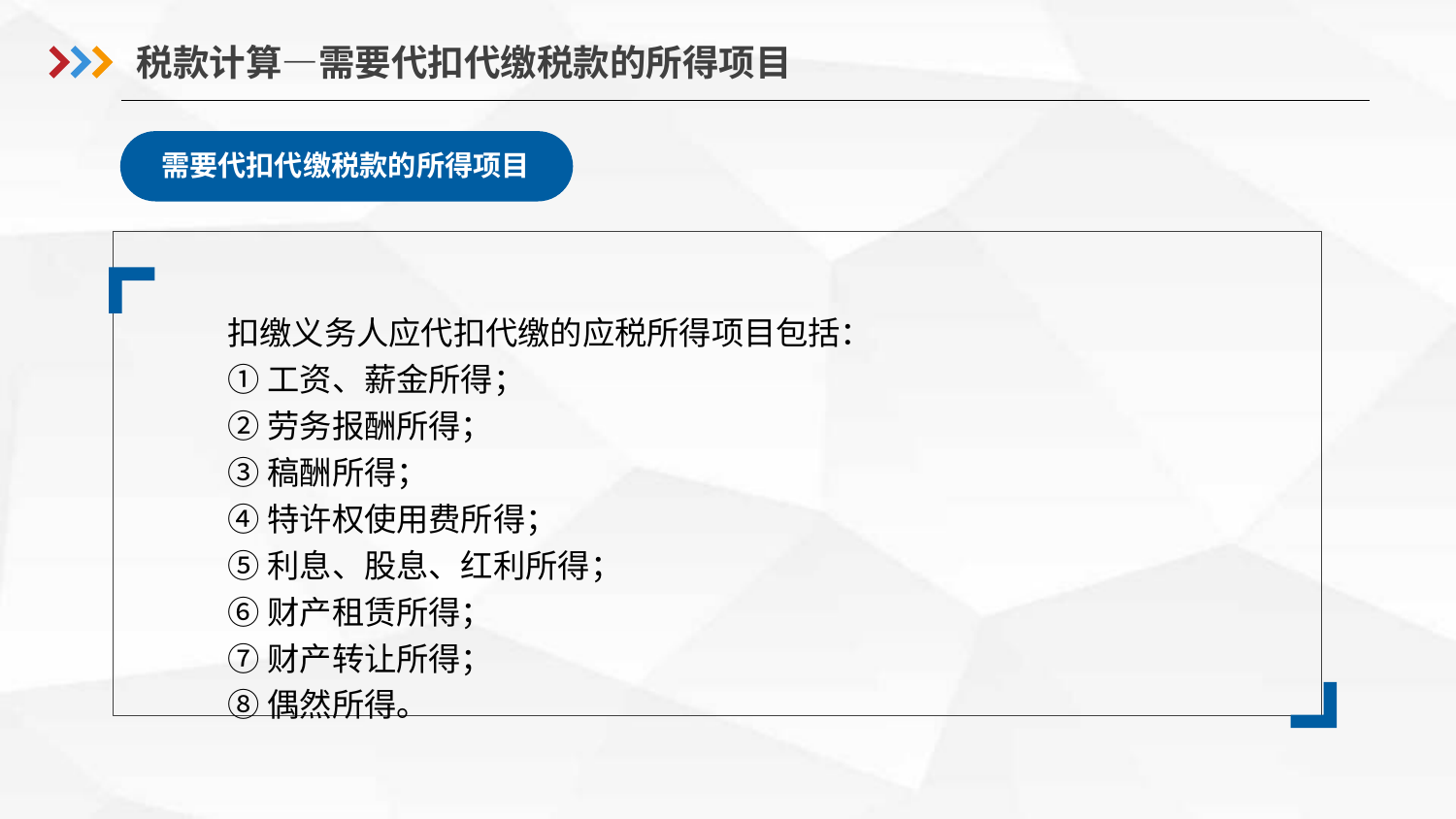

税款计算—需要代扣代缴税款的所得项目

需要代扣代缴税款的所得项目

扣缴义务人应代扣代缴的应税所得项目包括：
①工资、薪金所得；
②劳务报酬所得；
③稿酬所得；
④特许权使用费所得；
⑤利息、股息、红利所得；
⑥财产租赁所得；
⑦财产转让所得；
⑧偶然所得。